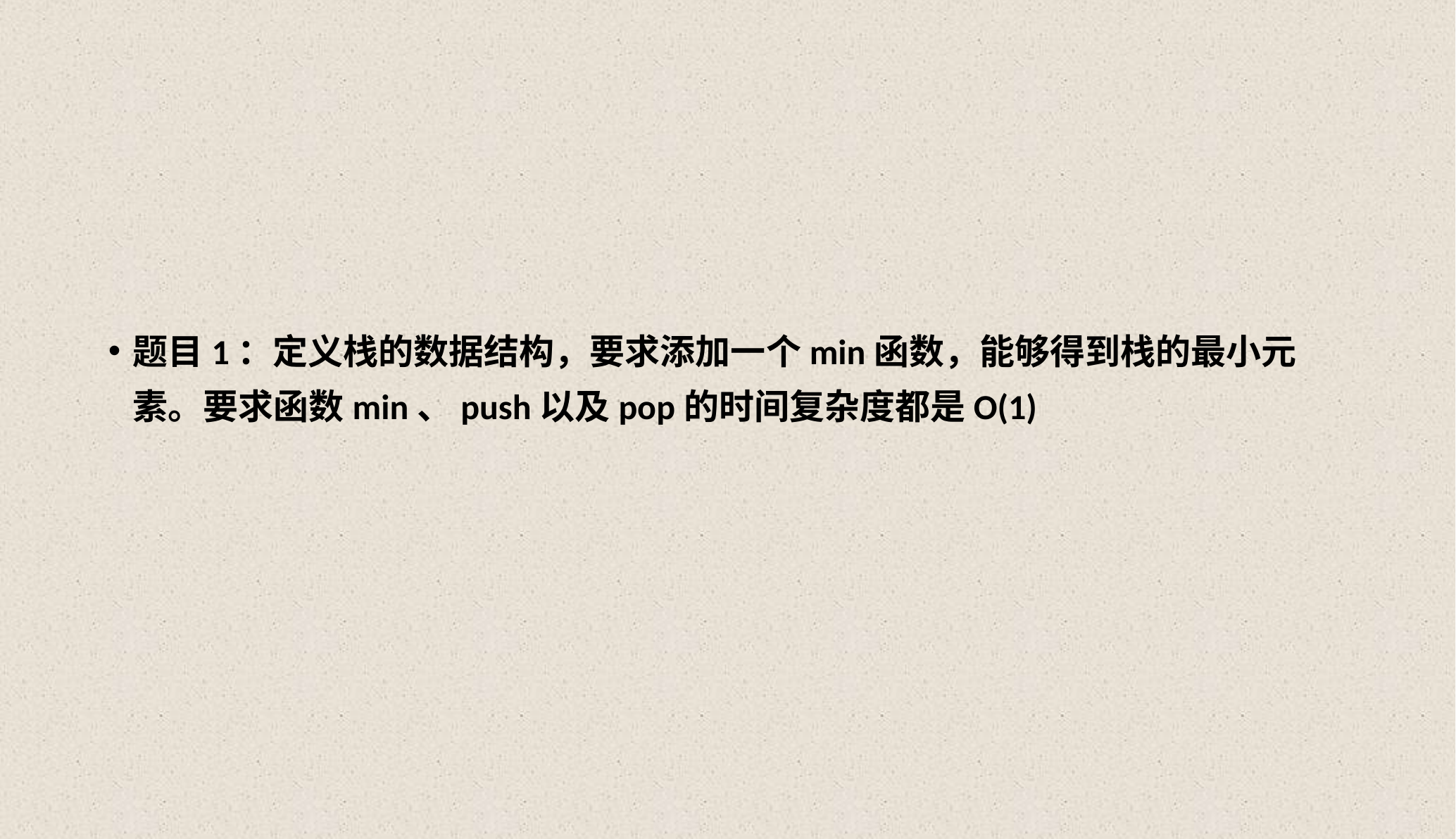

题目1：定义栈的数据结构，要求添加一个min函数，能够得到栈的最小元素。要求函数min、push以及pop的时间复杂度都是O(1)